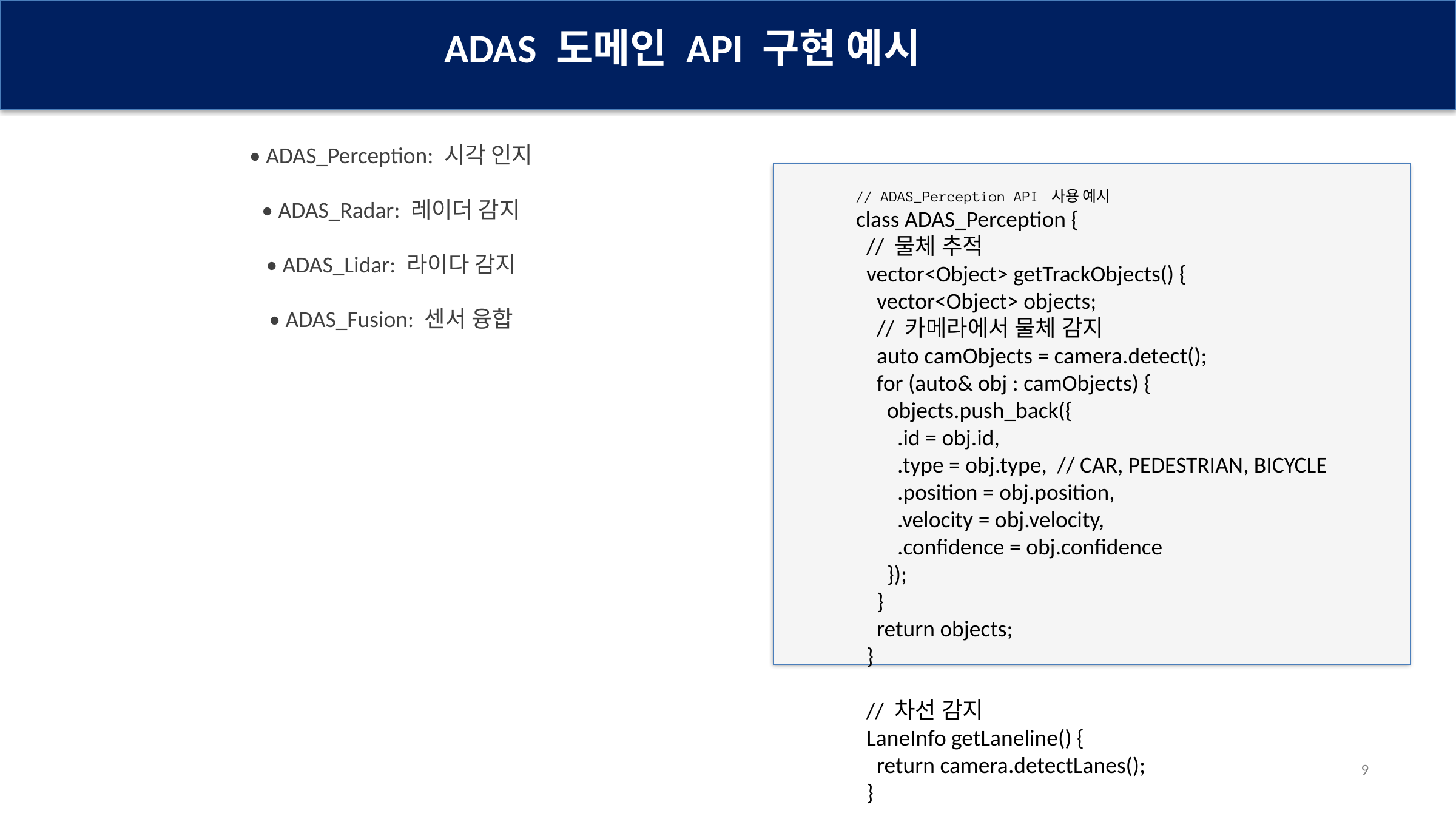

ADAS 도메인 API 구현 예시
• ADAS_Perception: 시각 인지

// ADAS_Perception API 사용 예시
class ADAS_Perception {
  // 물체 추적
  vector<Object> getTrackObjects() {
    vector<Object> objects;
    // 카메라에서 물체 감지
    auto camObjects = camera.detect();
    for (auto& obj : camObjects) {
      objects.push_back({
        .id = obj.id,
        .type = obj.type,  // CAR, PEDESTRIAN, BICYCLE
        .position = obj.position,
        .velocity = obj.velocity,
        .confidence = obj.confidence
      });
    }
    return objects;
  }

  // 차선 감지
  LaneInfo getLaneline() {
    return camera.detectLanes();
  }

  // 신호등 인식
  TrafficLight getTrafficLight() {
    return camera.detectTrafficLight();
  }
}
• ADAS_Radar: 레이더 감지
• ADAS_Lidar: 라이다 감지
• ADAS_Fusion: 센서 융합
9